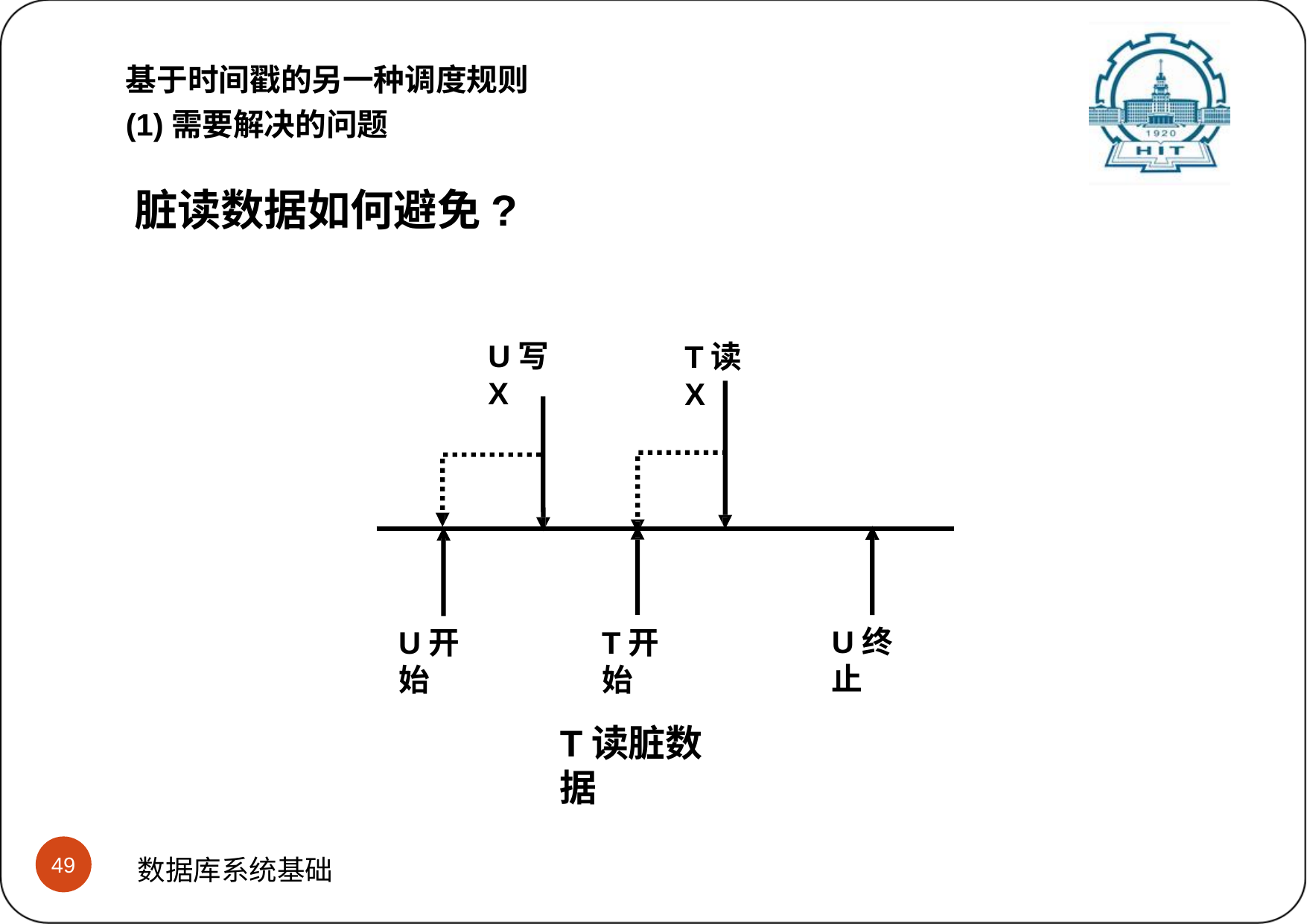

基于时间戳的另一种调度规则
(1)需要解决的问题
脏读数据如何避免?
U写X
T读X

U终止
U开始
T开始
T读脏数据